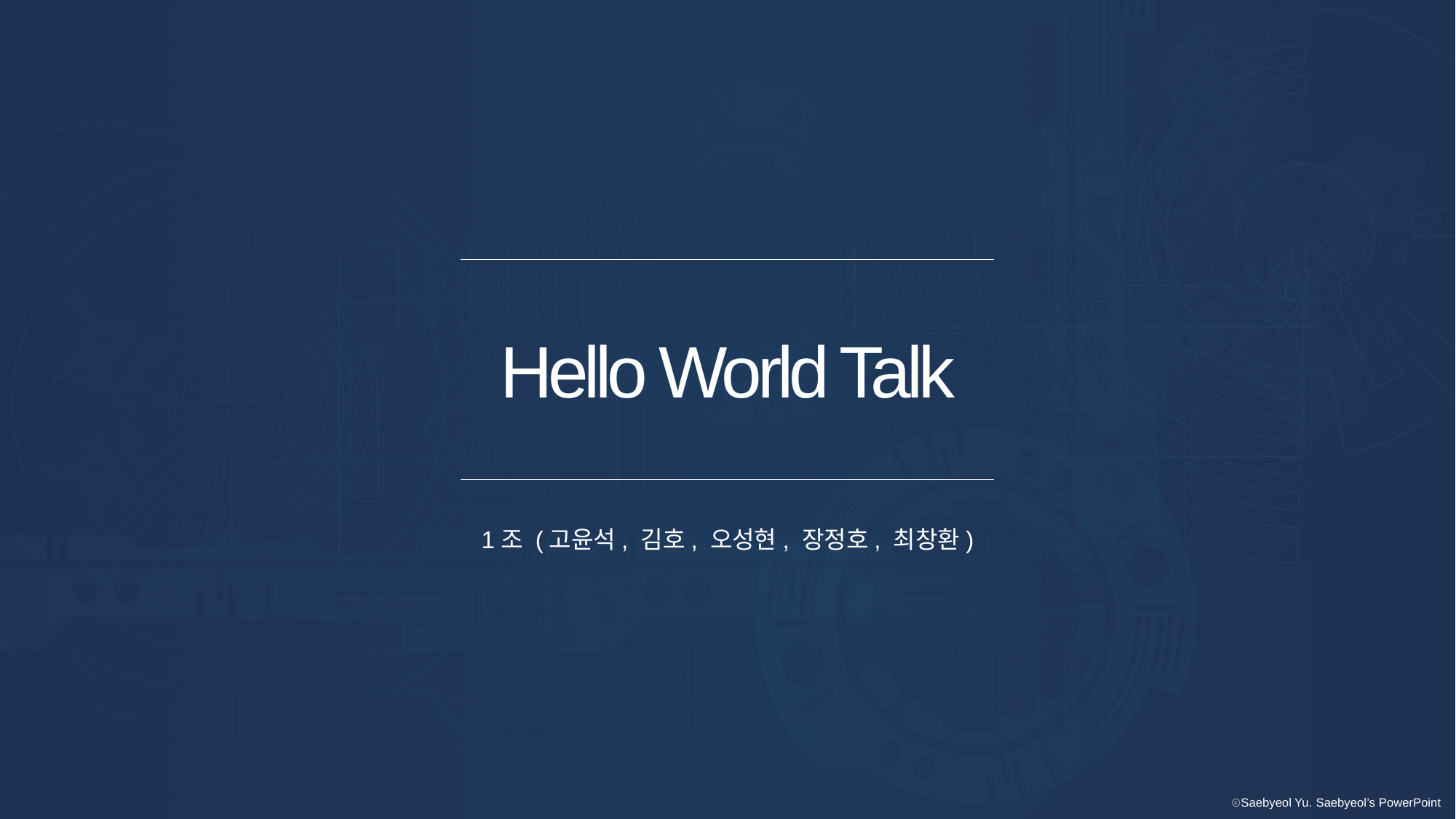

Hello World Talk
1조 (고윤석, 김호, 오성현, 장정호, 최창환)